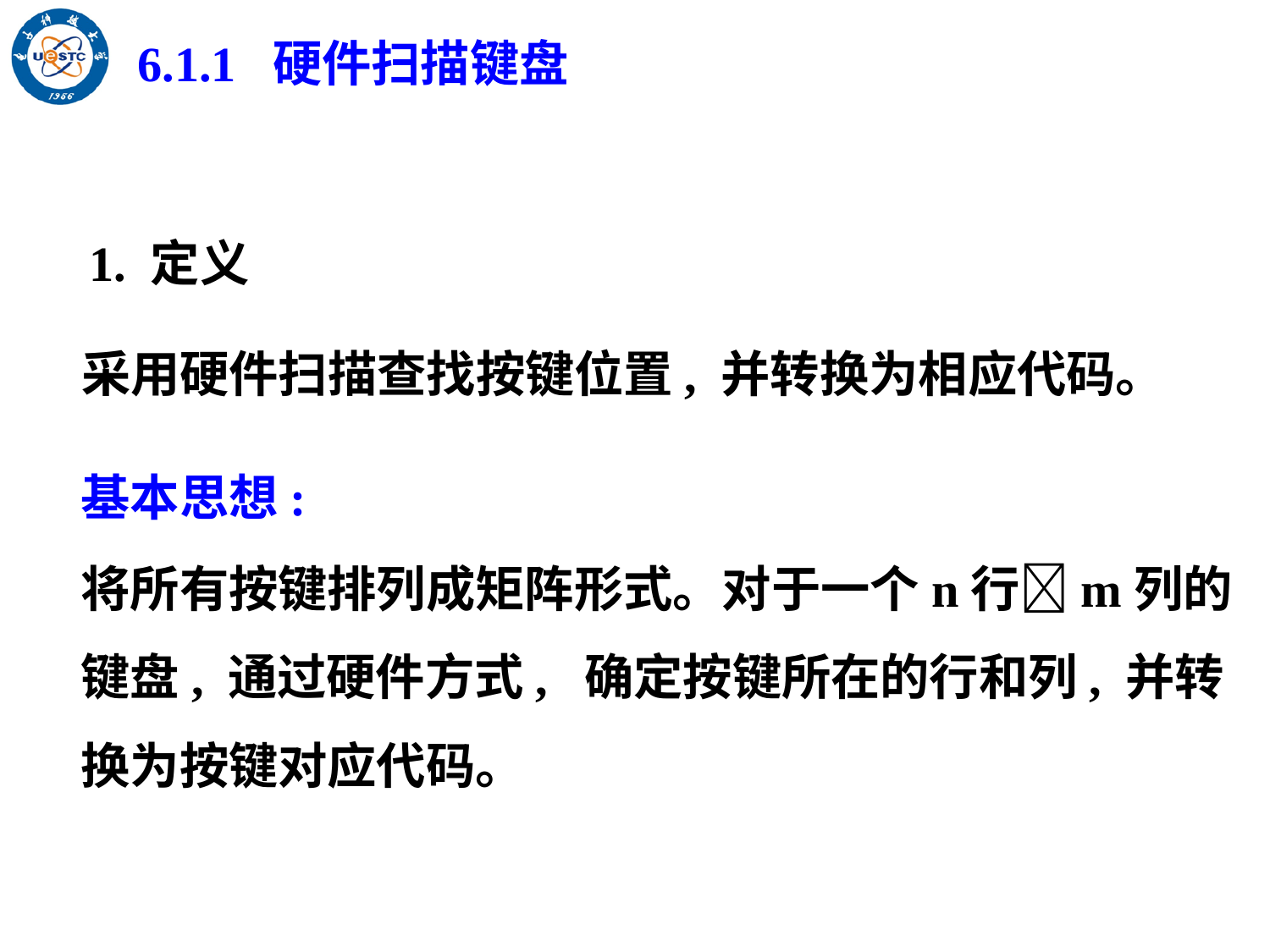

6.1.1  硬件扫描键盘
1. 定义
采用硬件扫描查找按键位置, 并转换为相应代码。
基本思想:
将所有按键排列成矩阵形式。对于一个n行×m列的键盘, 通过硬件方式,  确定按键所在的行和列, 并转换为按键对应代码。